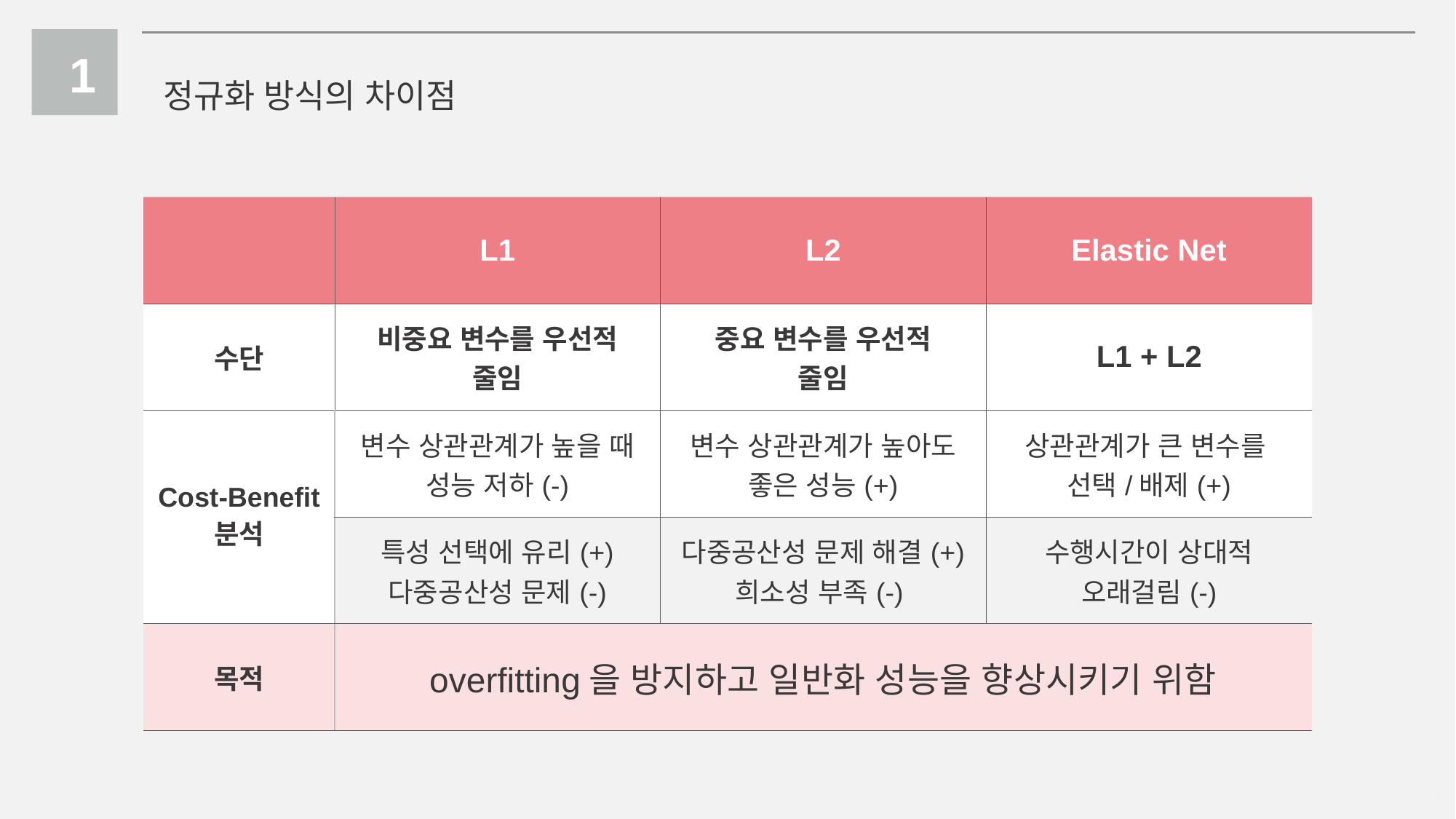

1
정규화 방식의 차이점
|  | L1 | L2 | Elastic Net |
| --- | --- | --- | --- |
| 수단 | 비중요 변수를 우선적 줄임 | 중요 변수를 우선적 줄임 | L1 + L2 |
| Cost-Benefit 분석 | 변수 상관관계가 높을 때 성능 저하(-) | 변수 상관관계가 높아도 좋은 성능(+) | 상관관계가 큰 변수를 선택/배제(+) |
|  | 특성 선택에 유리(+) 다중공산성 문제(-) | 다중공산성 문제 해결(+) 희소성 부족(-) | 수행시간이 상대적 오래걸림(-) |
| 목적 | overfitting을 방지하고 일반화 성능을 향상시키기 위함 |  |  |